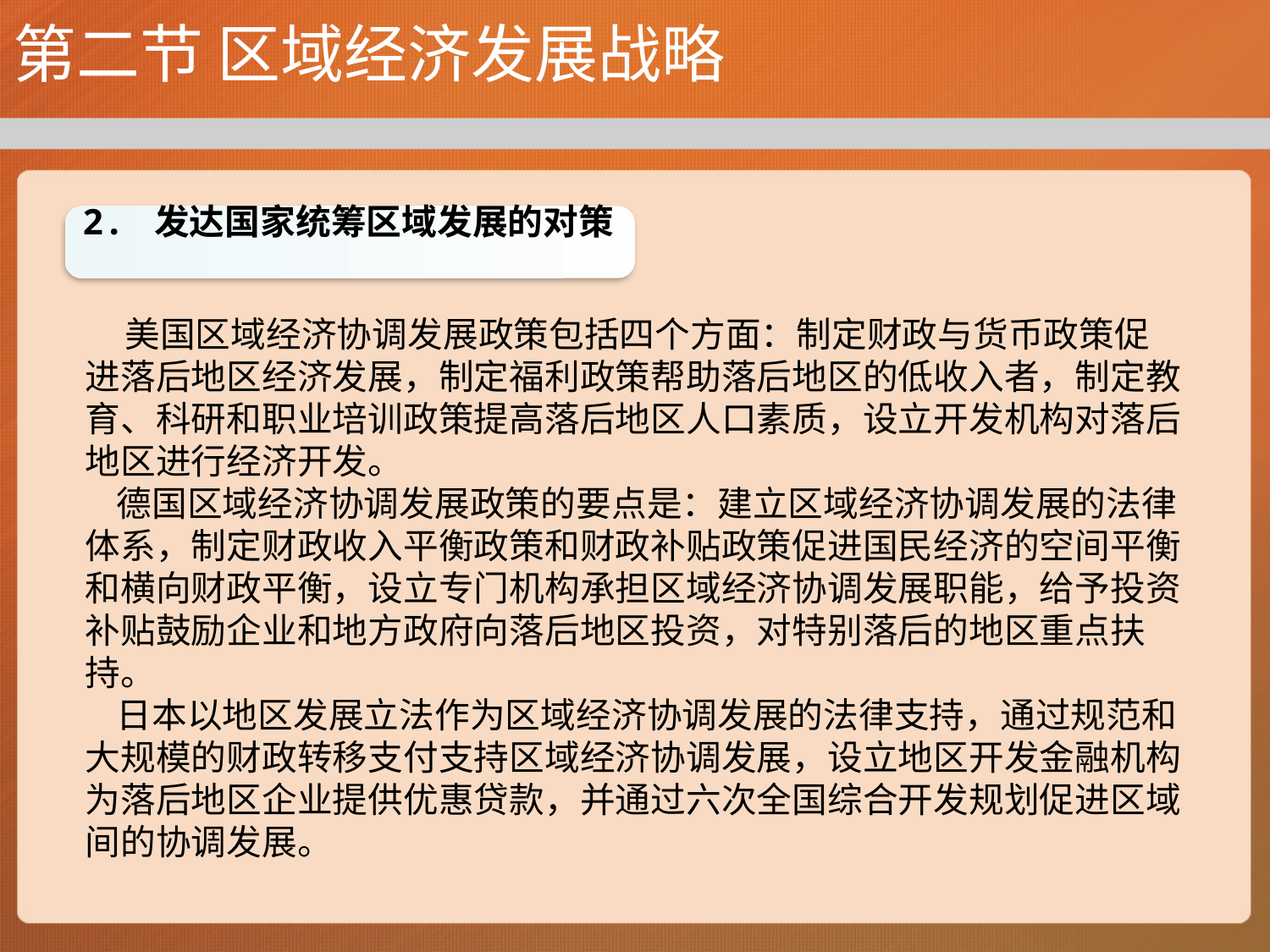

# 第二节 区域经济发展战略

2. 发达国家统筹区域发展的对策

    美国区域经济协调发展政策包括四个方面：制定财政与货币政策促进落后地区经济发展，制定福利政策帮助落后地区的低收入者，制定教育、科研和职业培训政策提高落后地区人口素质，设立开发机构对落后地区进行经济开发。
    德国区域经济协调发展政策的要点是：建立区域经济协调发展的法律体系，制定财政收入平衡政策和财政补贴政策促进国民经济的空间平衡和横向财政平衡，设立专门机构承担区域经济协调发展职能，给予投资补贴鼓励企业和地方政府向落后地区投资，对特别落后的地区重点扶持。
    日本以地区发展立法作为区域经济协调发展的法律支持，通过规范和大规模的财政转移支付支持区域经济协调发展，设立地区开发金融机构为落后地区企业提供优惠贷款，并通过六次全国综合开发规划促进区域间的协调发展。